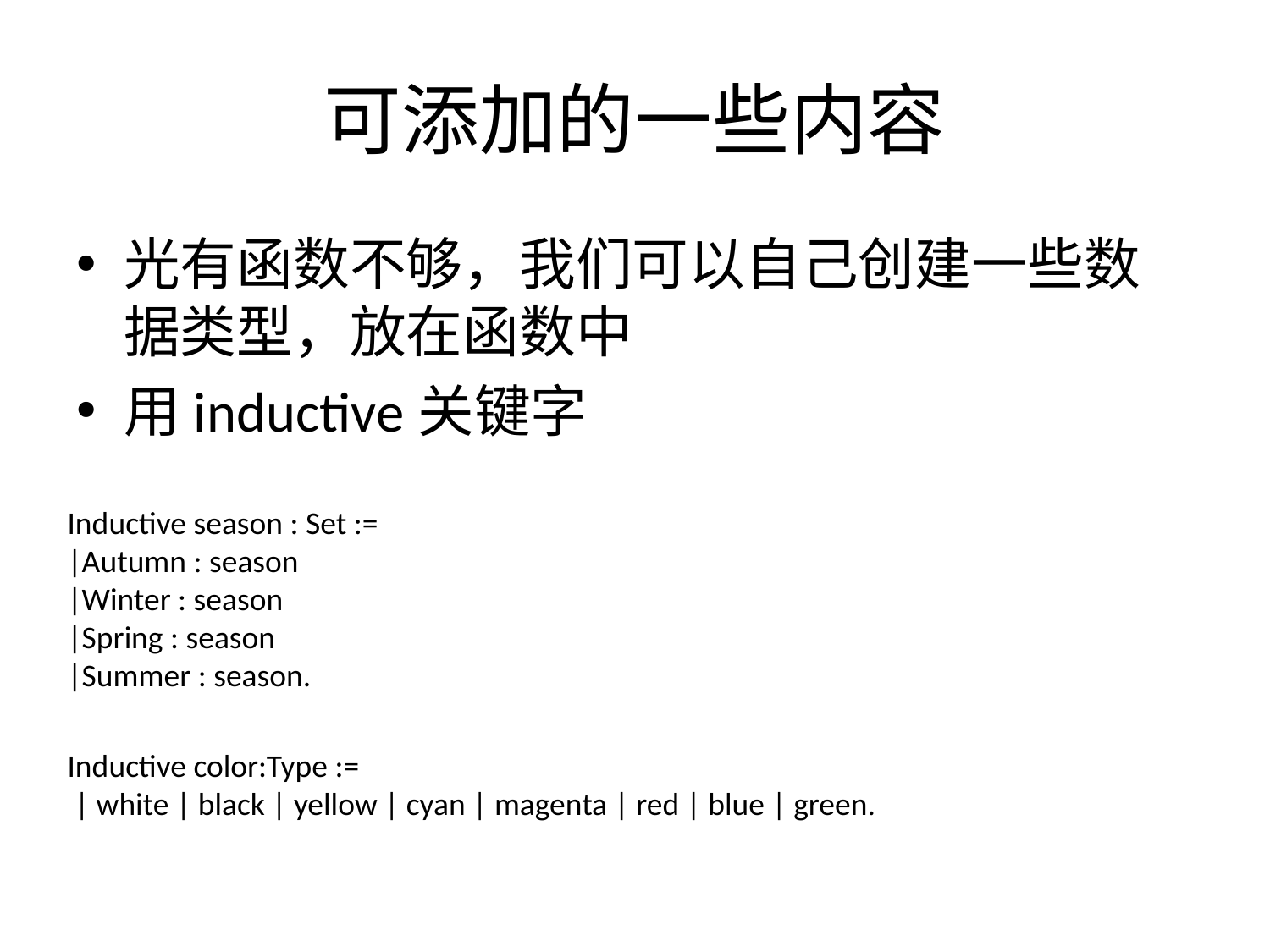

# 可添加的一些内容
光有函数不够，我们可以自己创建一些数据类型，放在函数中
用inductive关键字
Inductive season : Set :=
|Autumn : season
|Winter : season
|Spring : season
|Summer : season.

Inductive color:Type :=
 | white | black | yellow | cyan | magenta | red | blue | green.